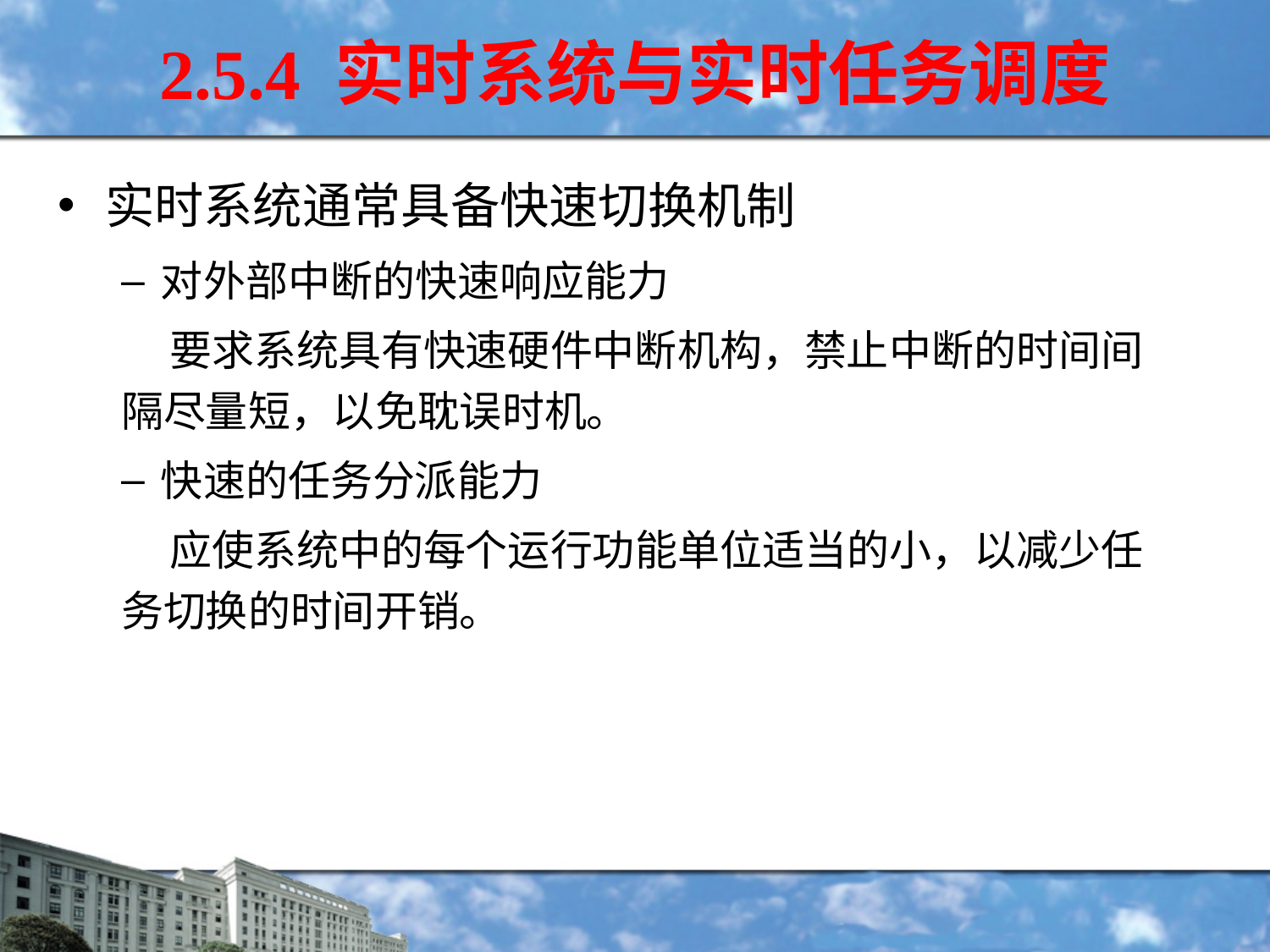

2.5.4 实时系统与实时任务调度
实时系统通常具备快速切换机制
对外部中断的快速响应能力
    要求系统具有快速硬件中断机构，禁止中断的时间间隔尽量短，以免耽误时机。
快速的任务分派能力
    应使系统中的每个运行功能单位适当的小，以减少任务切换的时间开销。